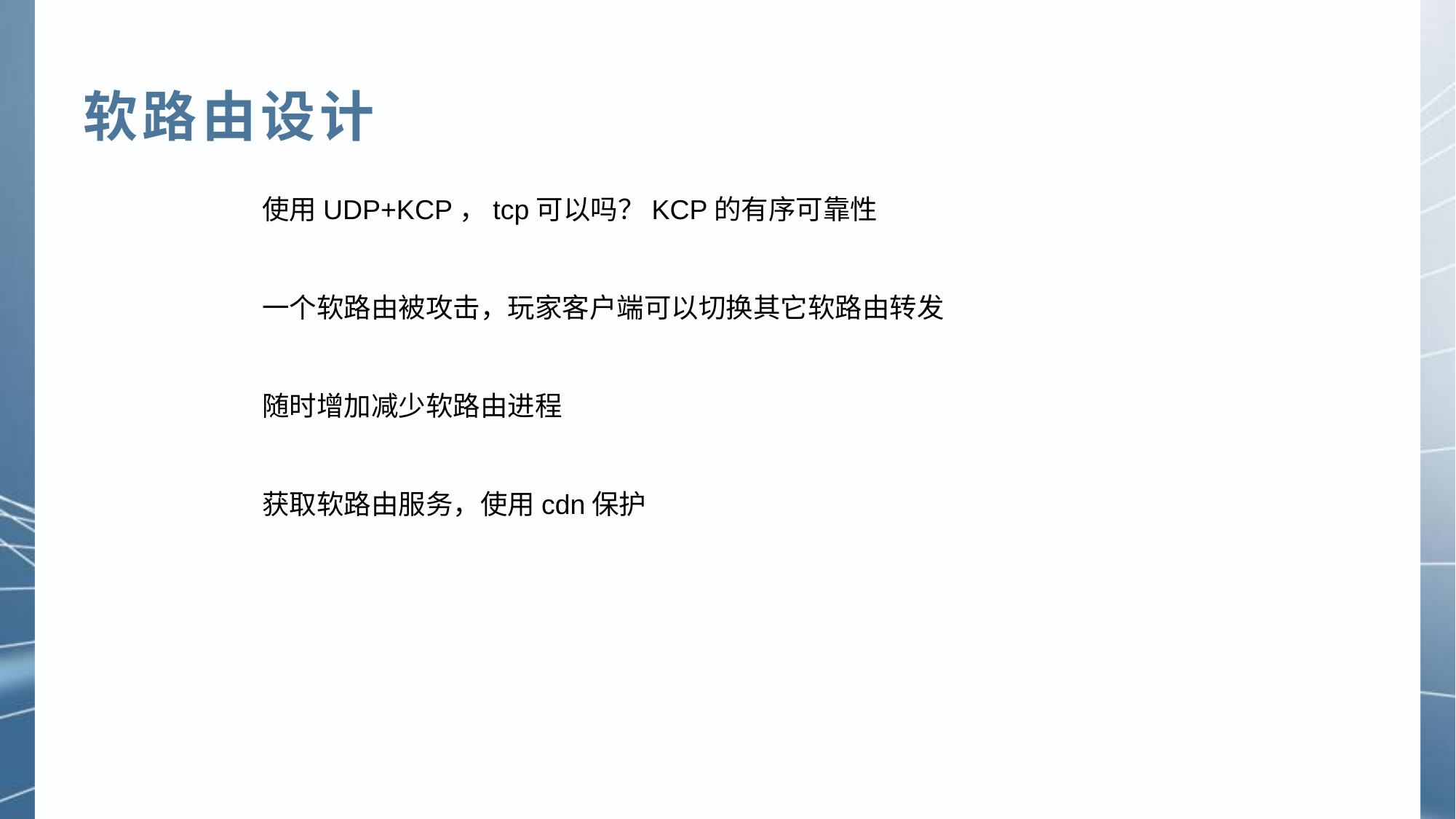

软路由设计
使用UDP+KCP，tcp可以吗？KCP的有序可靠性

一个软路由被攻击，玩家客户端可以切换其它软路由转发

随时增加减少软路由进程

获取软路由服务，使用cdn保护